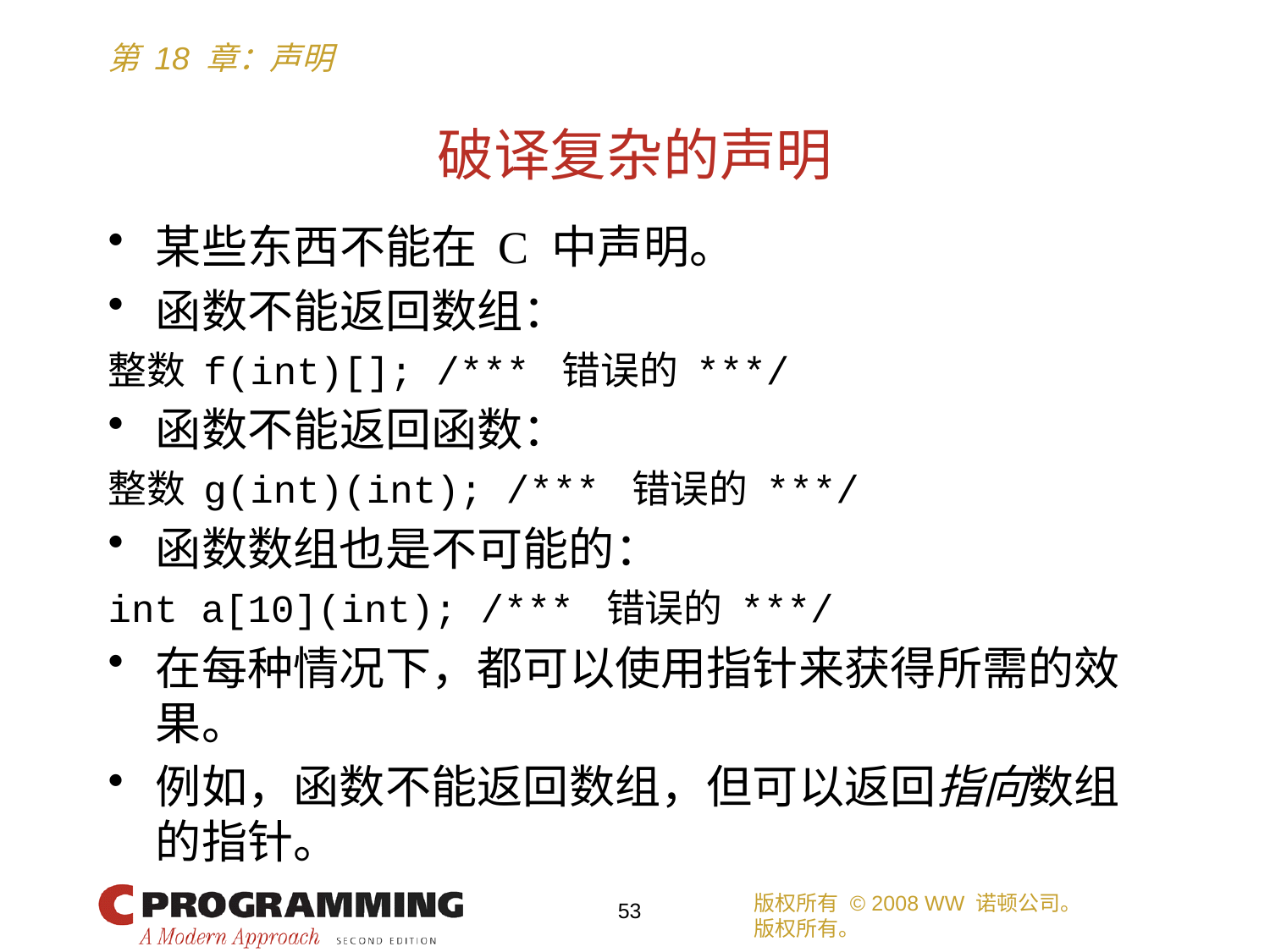

# 破译复杂的声明
某些东西不能在 C 中声明。
函数不能返回数组：
整数 f(int)[]; /*** 错误的 ***/
函数不能返回函数：
整数 g(int)(int); /*** 错误的 ***/
函数数组也是不可能的：
int a[10](int); /*** 错误的 ***/
在每种情况下，都可以使用指针来获得所需的效果。
例如，函数不能返回数组，但可以返回指向数组的指针。
版权所有 © 2008 WW 诺顿公司。
版权所有。
53